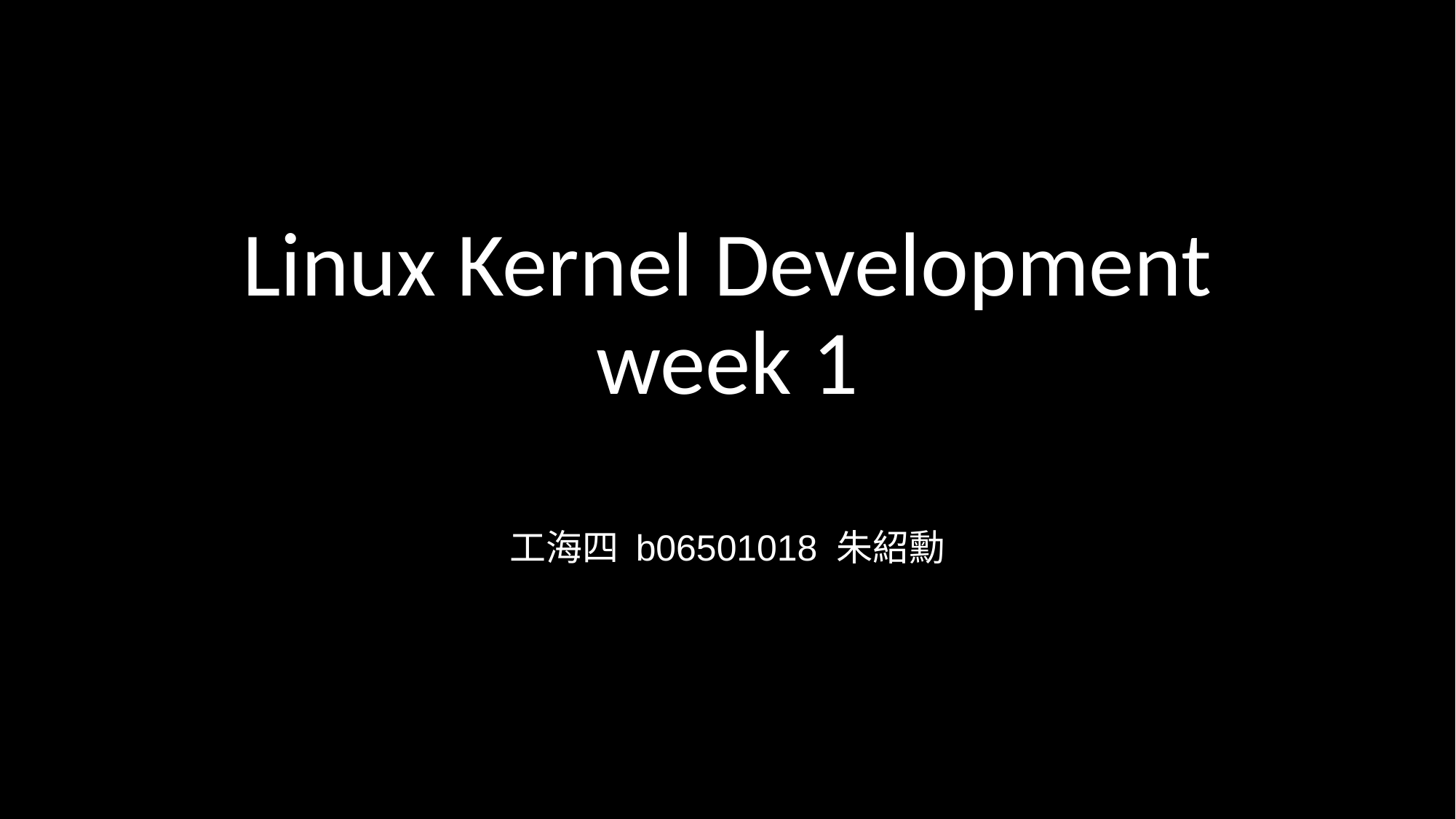

# Linux Kernel Development week 1
工海四 b06501018 朱紹勳